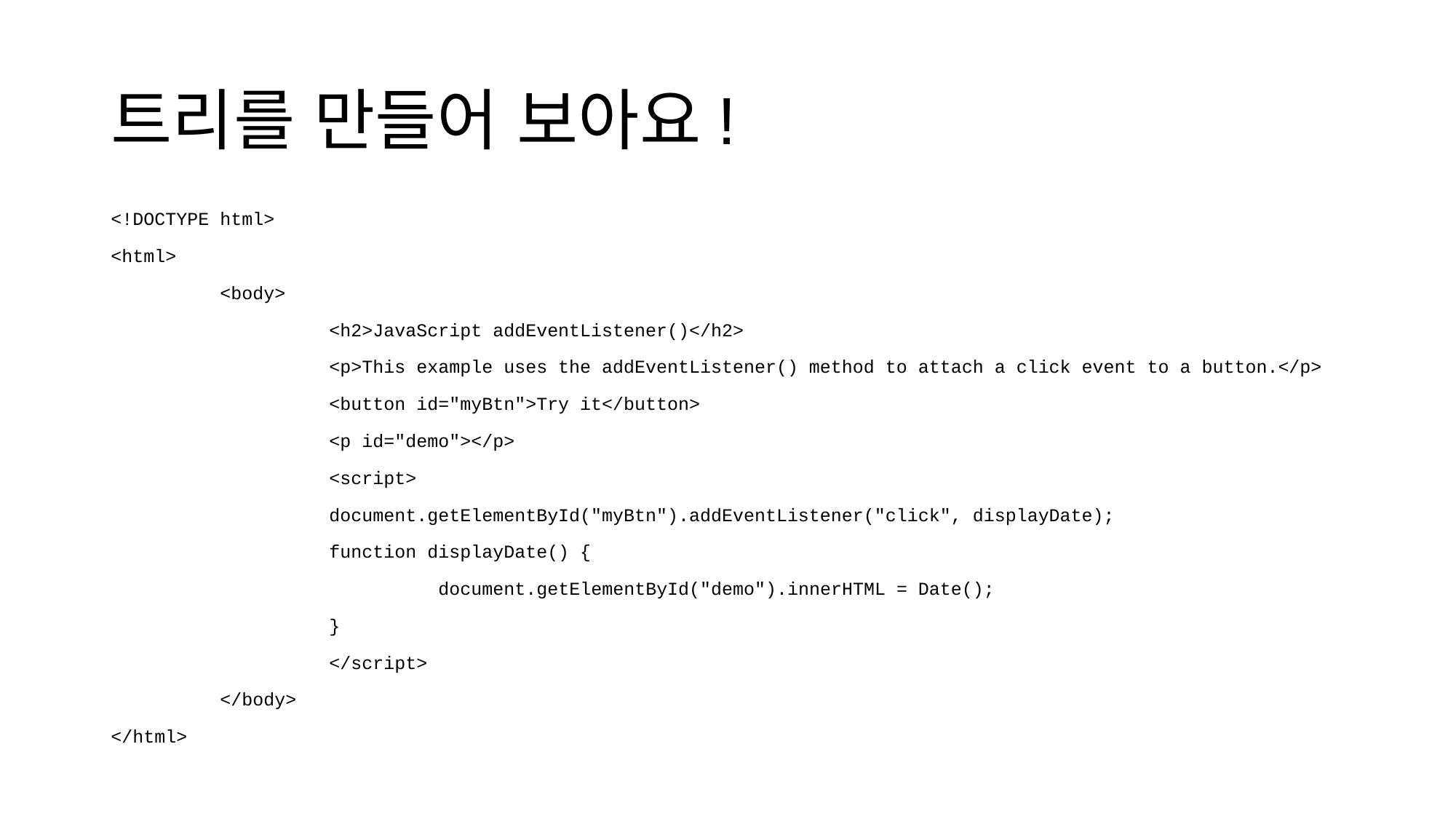

# 트리를 만들어 보아요!
<!DOCTYPE html>
<html>
	<body>
		<h2>JavaScript addEventListener()</h2>
		<p>This example uses the addEventListener() method to attach a click event to a button.</p>
		<button id="myBtn">Try it</button>
		<p id="demo"></p>
		<script>
		document.getElementById("myBtn").addEventListener("click", displayDate);
		function displayDate() {
			document.getElementById("demo").innerHTML = Date();
		}
		</script>
	</body>
</html>